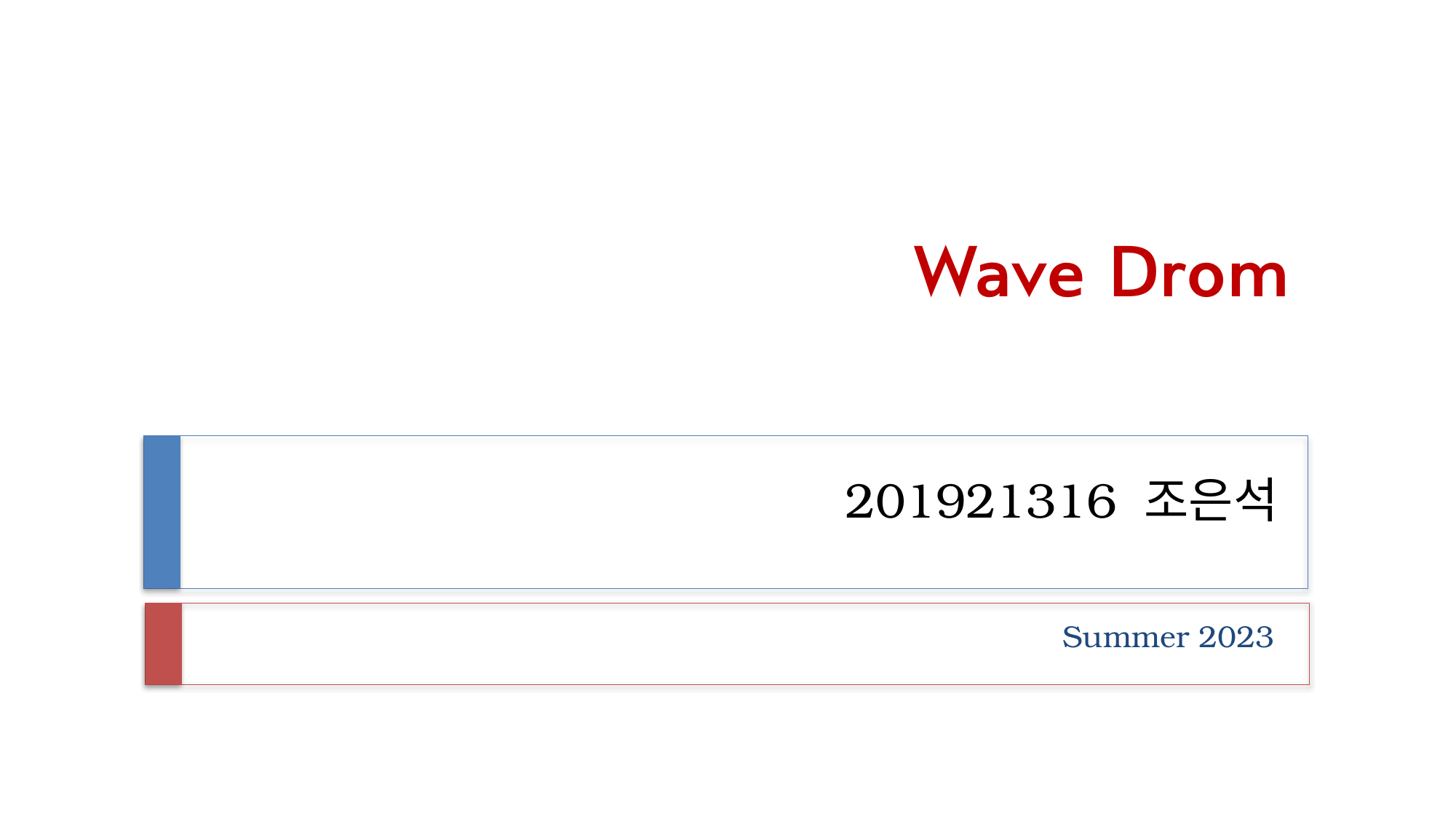

Wave Drom
# 201921316 조은석
Summer 2023